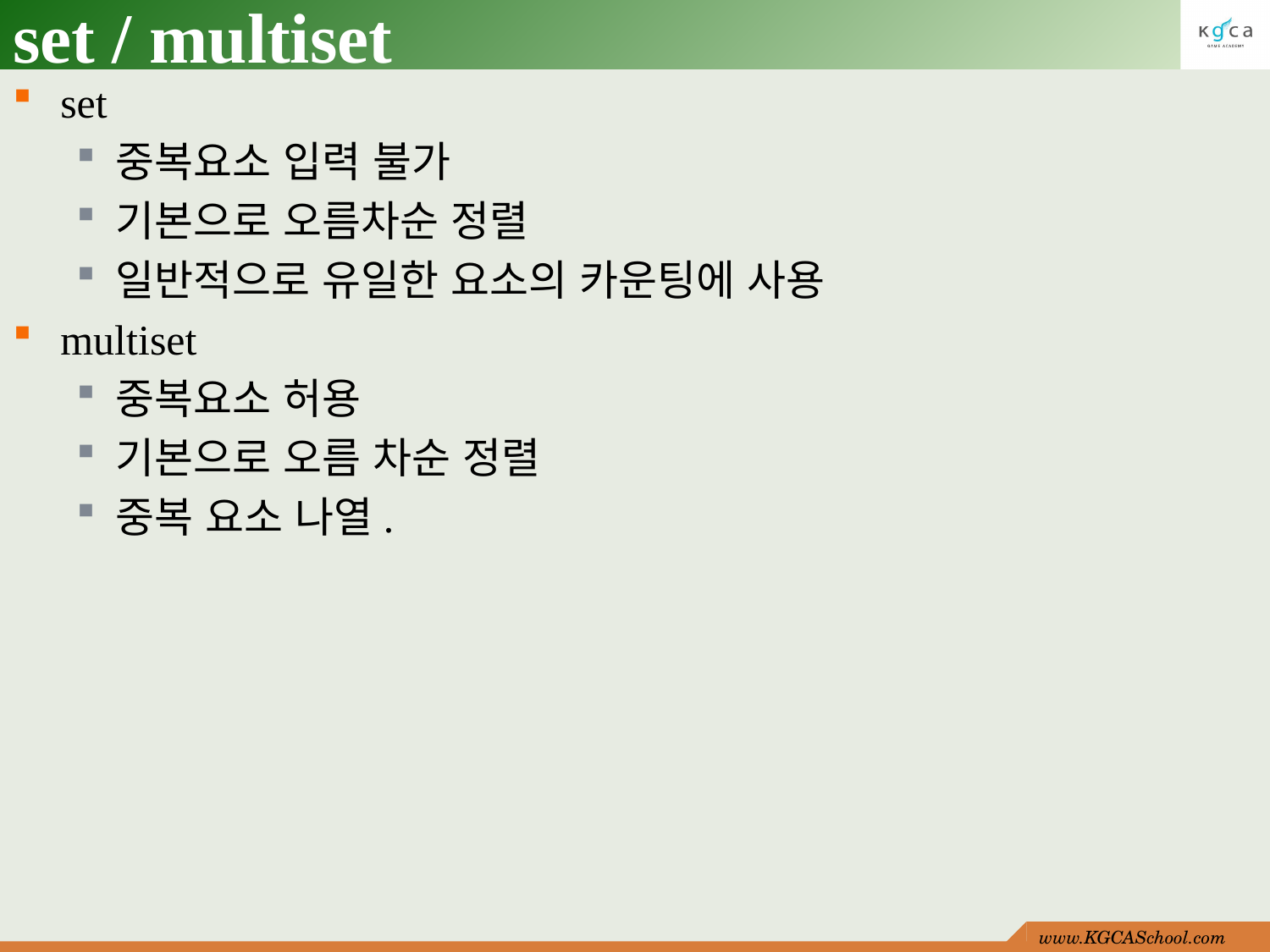

# set / multiset
set
중복요소 입력 불가
기본으로 오름차순 정렬
일반적으로 유일한 요소의 카운팅에 사용
multiset
중복요소 허용
기본으로 오름 차순 정렬
중복 요소 나열.